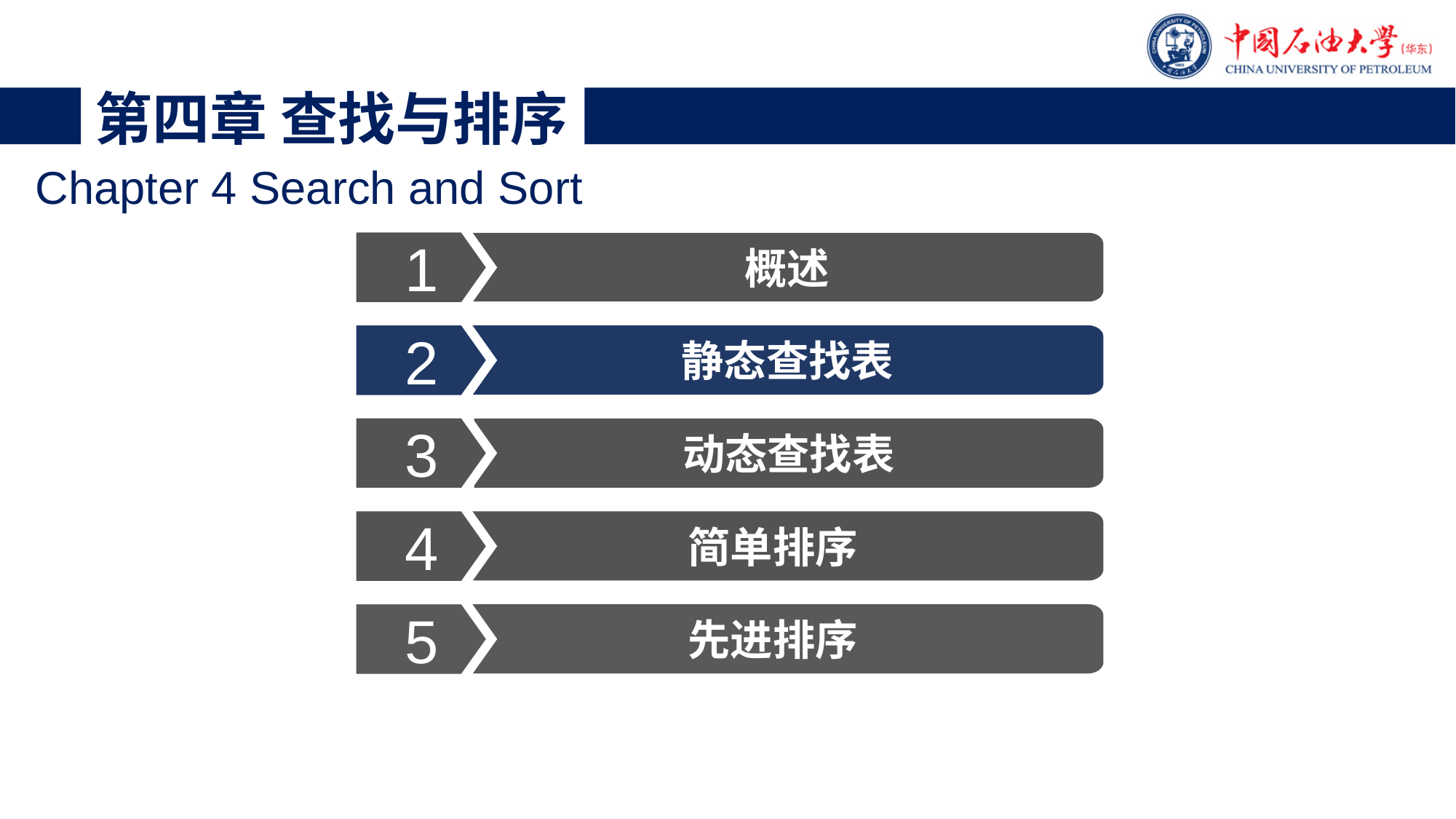

第四章 查找与排序

Chapter 4 Search and Sort
1
概述
2
  静态查找表
3
动态查找表
4
简单排序
5
先进排序